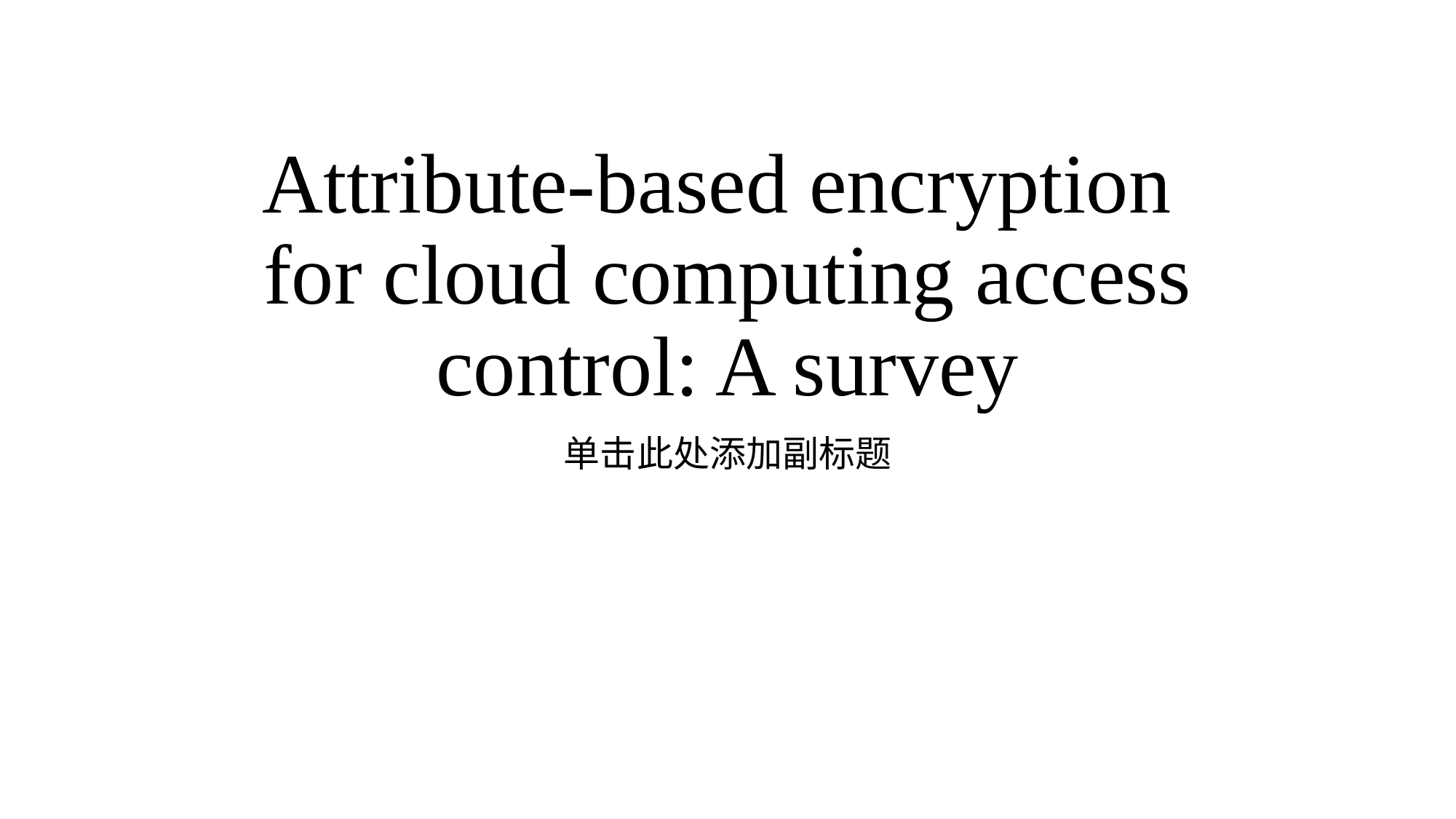

# Attribute-based encryption for cloud computing access control: A survey
单击此处添加副标题